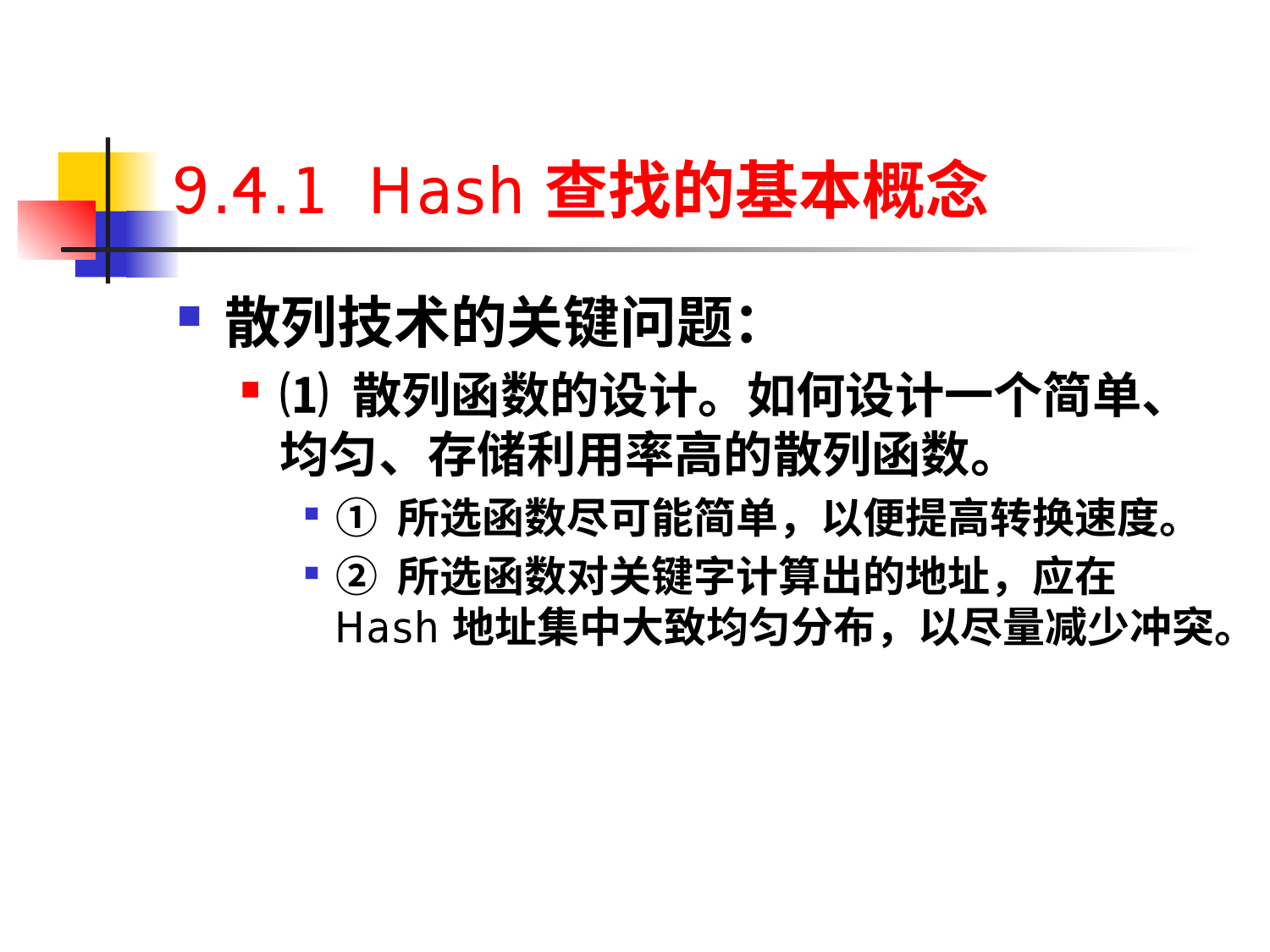

# 9.4.1  Hash查找的基本概念
散列技术的关键问题：
⑴ 散列函数的设计。如何设计一个简单、均匀、存储利用率高的散列函数。
① 所选函数尽可能简单，以便提高转换速度。
② 所选函数对关键字计算出的地址，应在Hash地址集中大致均匀分布，以尽量减少冲突。